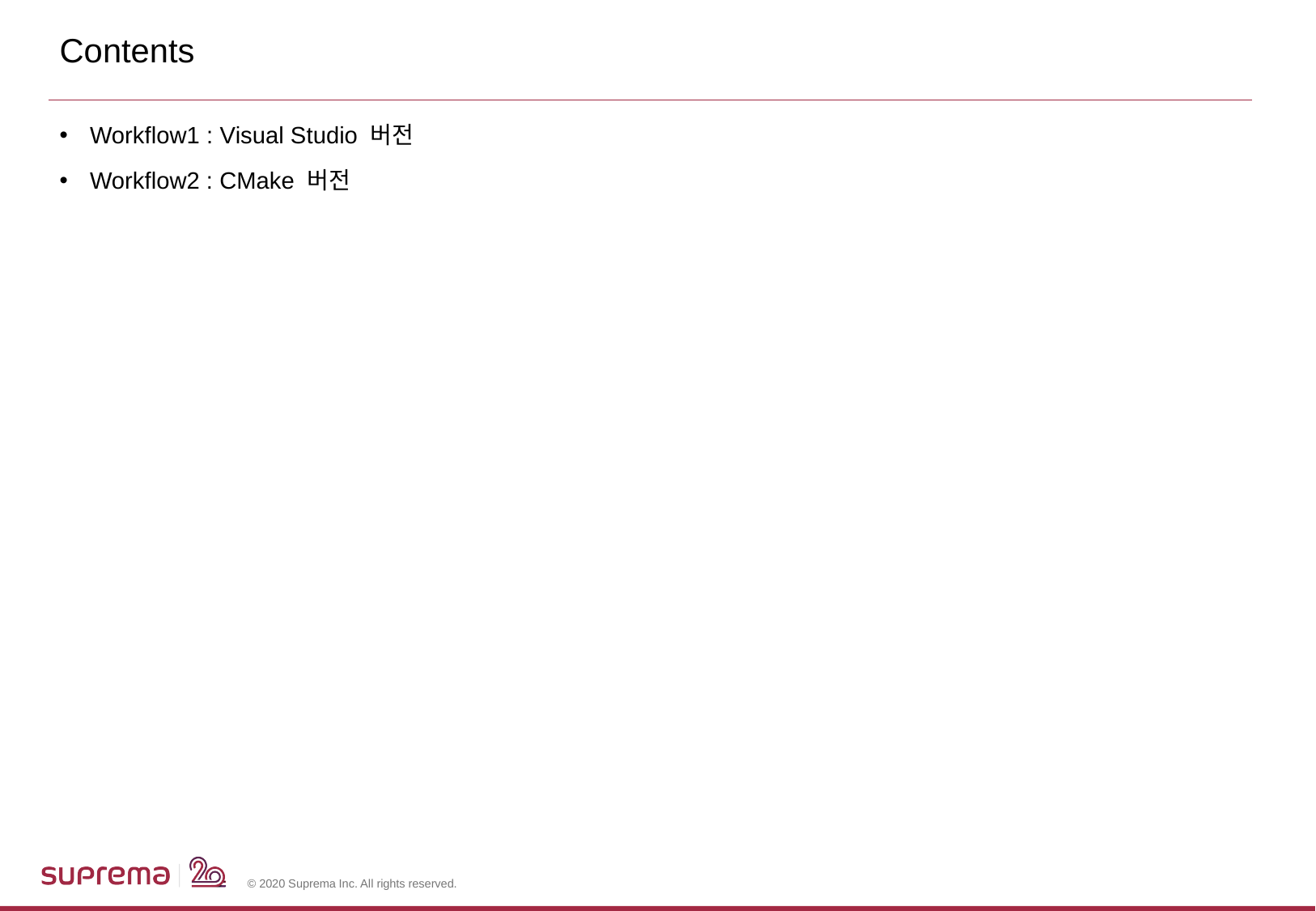

# Contents
Workflow1 : Visual Studio 버전
Workflow2 : CMake 버전